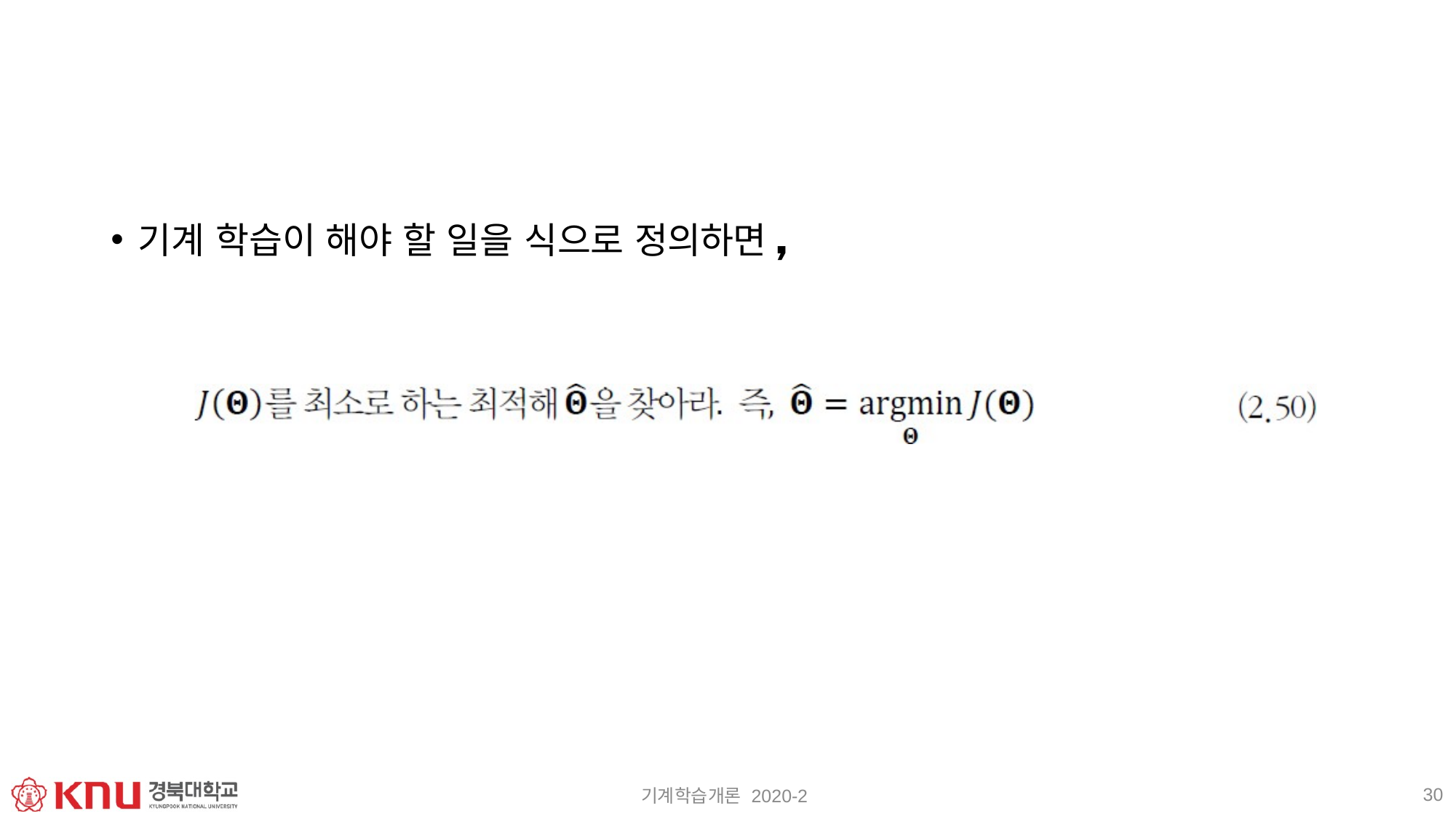

기계 학습이 해야 할 일을 식으로 정의하면,

30
기계학습개론 2020-2